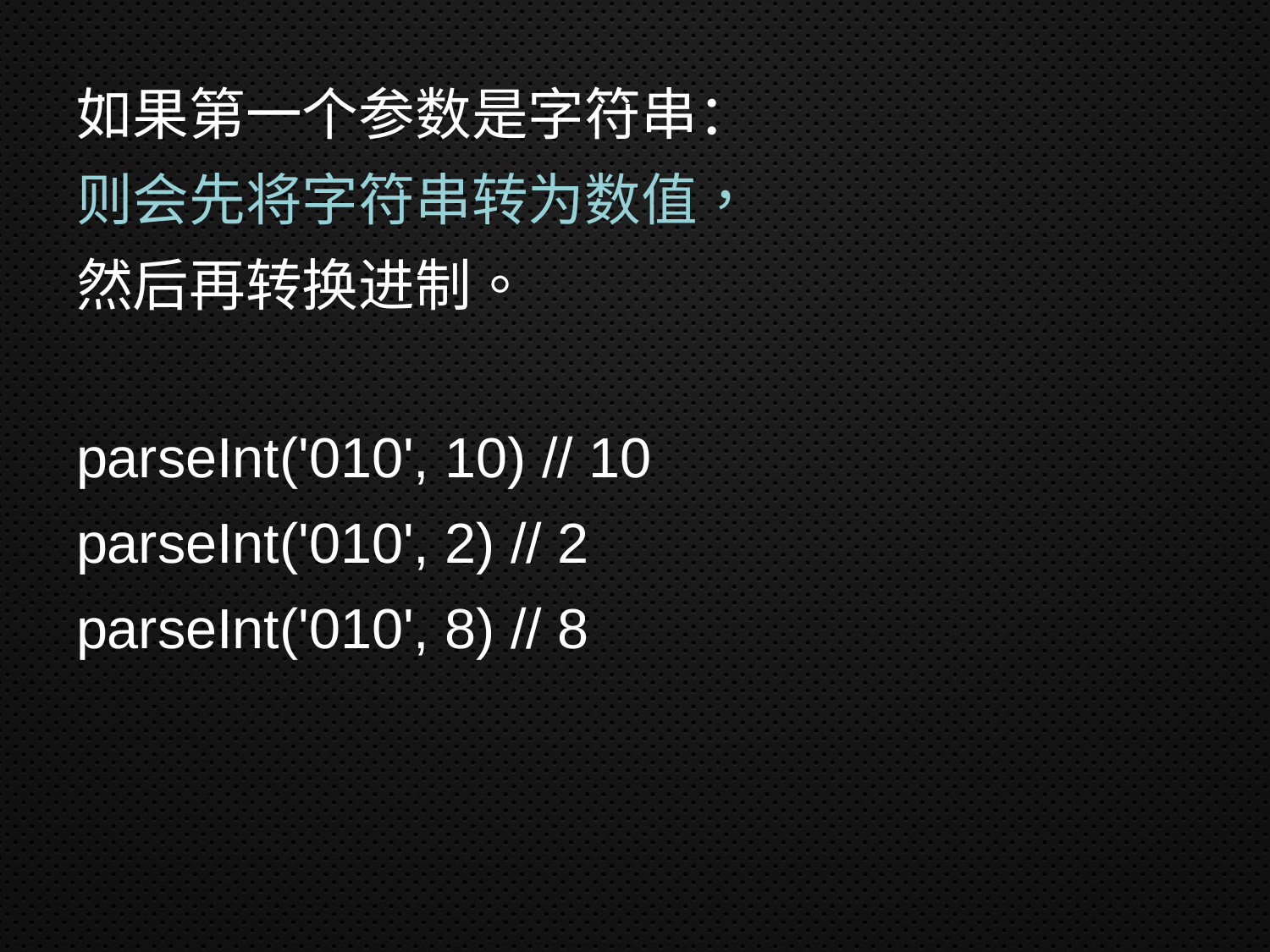

如果第一个参数是字符串：
则会先将字符串转为数值，
然后再转换进制。

parseInt('010', 10) // 10
parseInt('010', 2) // 2
parseInt('010', 8) // 8